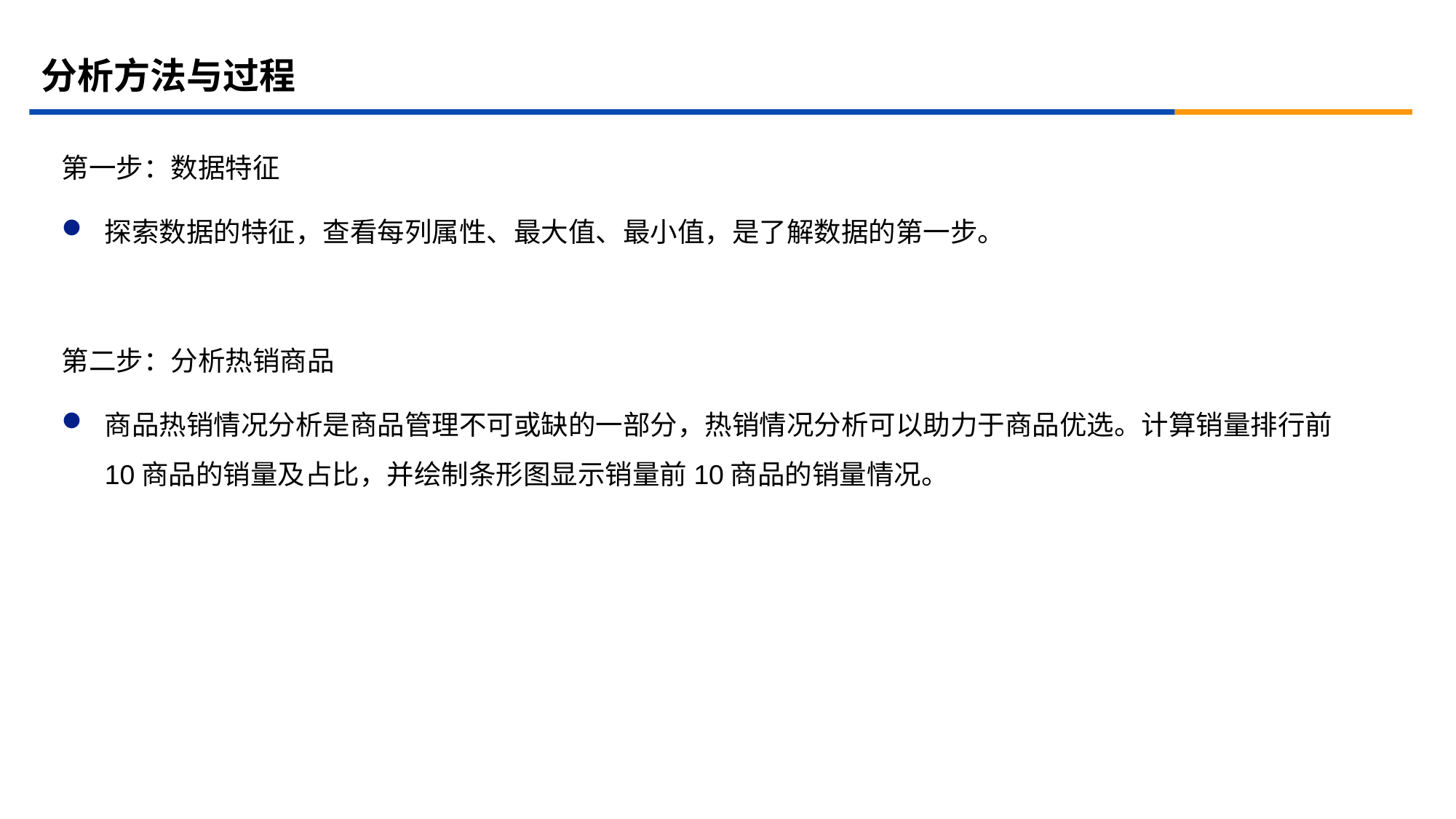

# 分析方法与过程
第一步：数据特征
探索数据的特征，查看每列属性、最大值、最小值，是了解数据的第一步。

第二步：分析热销商品
商品热销情况分析是商品管理不可或缺的一部分，热销情况分析可以助力于商品优选。计算销量排行前10商品的销量及占比，并绘制条形图显示销量前10商品的销量情况。